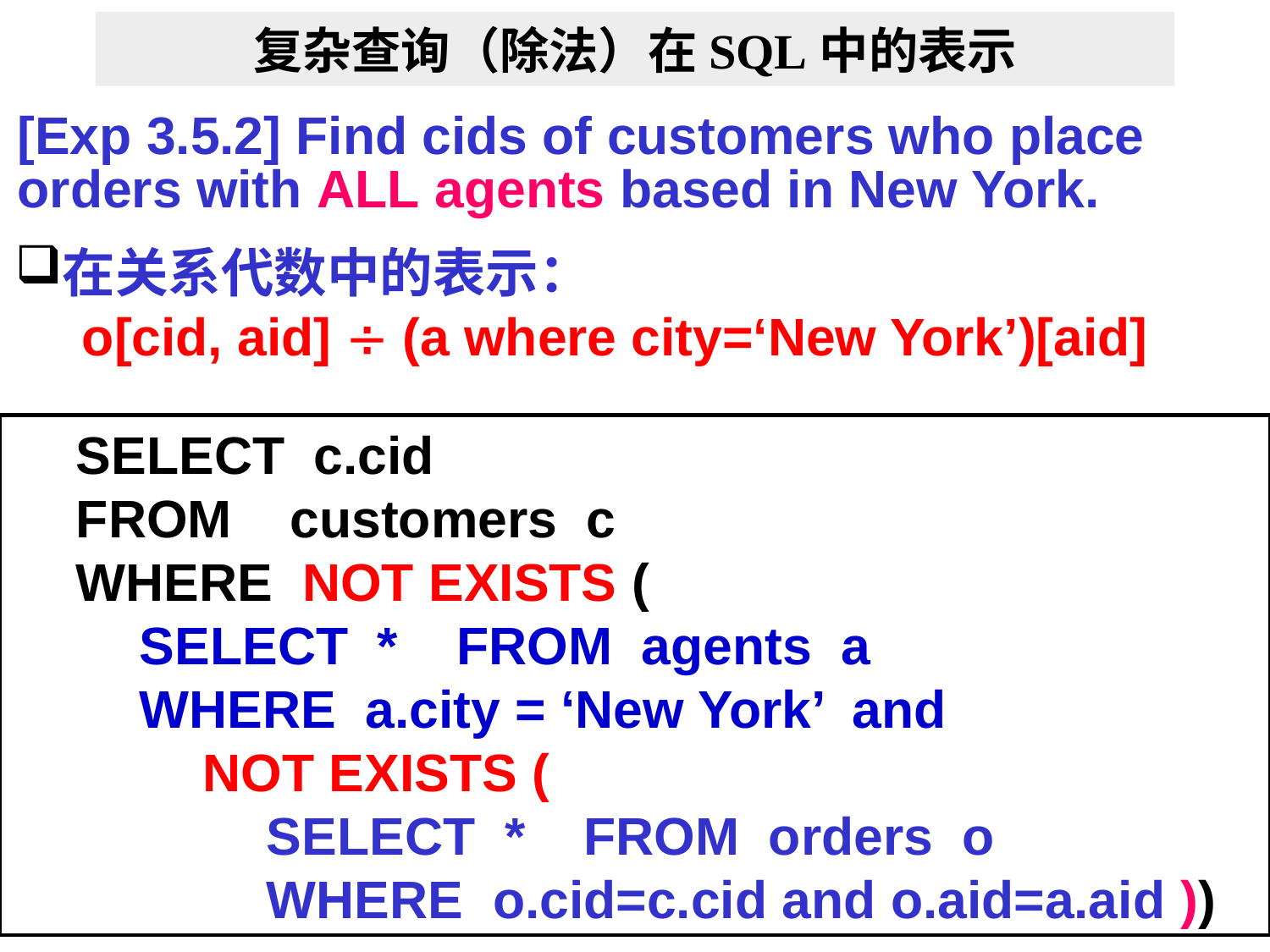

# 复杂查询（除法）在SQL中的表示
[Exp 3.5.2] Find cids of customers who place orders with ALL agents based in New York.
在关系代数中的表示：
o[cid, aid] ÷ (a where city=‘New York’)[aid]
SELECT  c.cid
FROM    customers  c
WHERE  NOT EXISTS (
SELECT  *    FROM  agents  a
WHERE  a.city = ‘New York’  and
NOT EXISTS (
SELECT  *    FROM  orders  o
WHERE  o.cid=c.cid and o.aid=a.aid ))